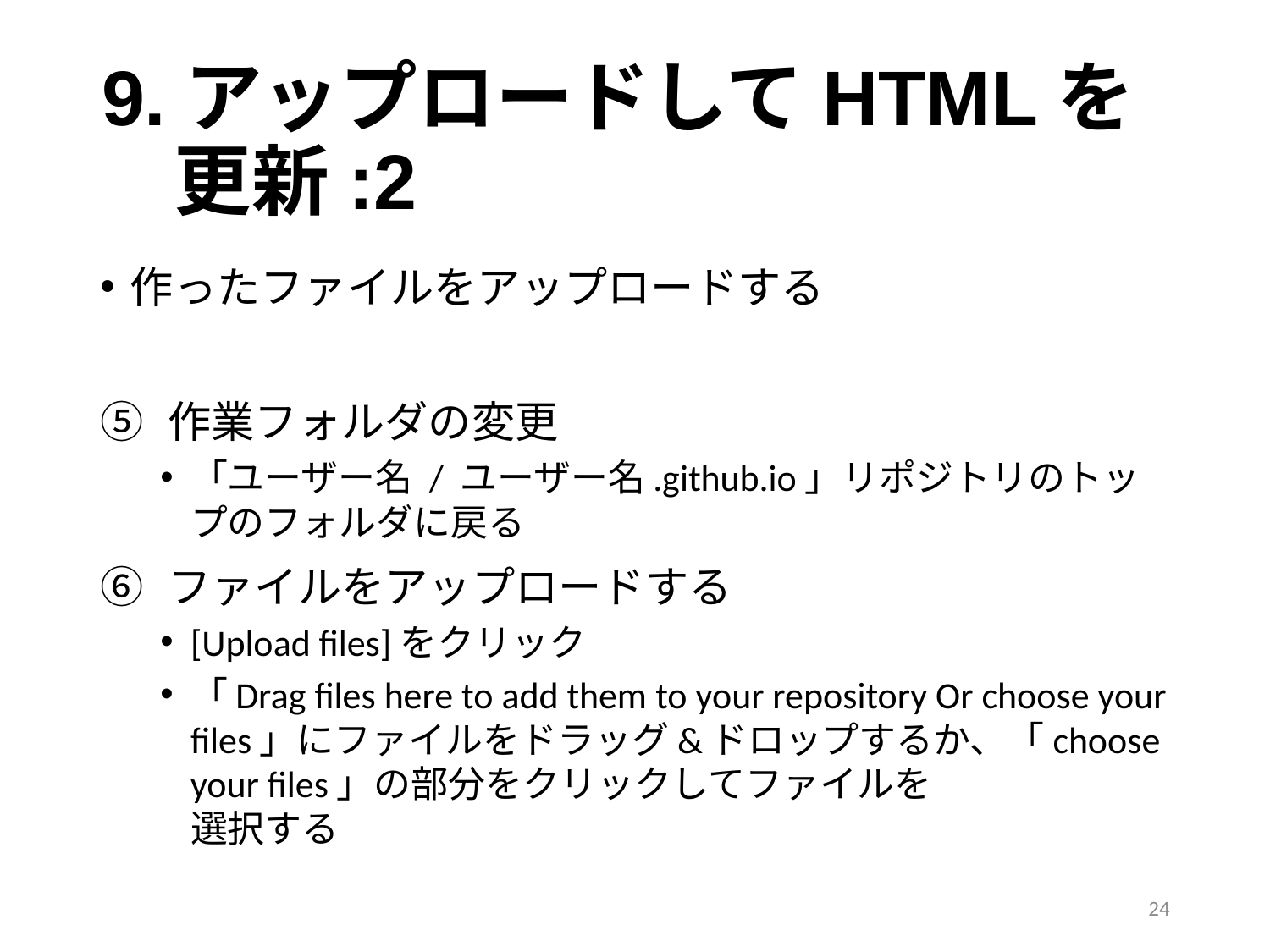

# 9.アップロードしてHTMLを更新:2
作ったファイルをアップロードする

作業フォルダの変更
「ユーザー名 / ユーザー名.github.io」リポジトリのトップのフォルダに戻る
ファイルをアップロードする
[Upload files]をクリック
「Drag files here to add them to your repository Or choose your files」にファイルをドラッグ&ドロップするか、「choose your files」の部分をクリックしてファイルを
選択する
24